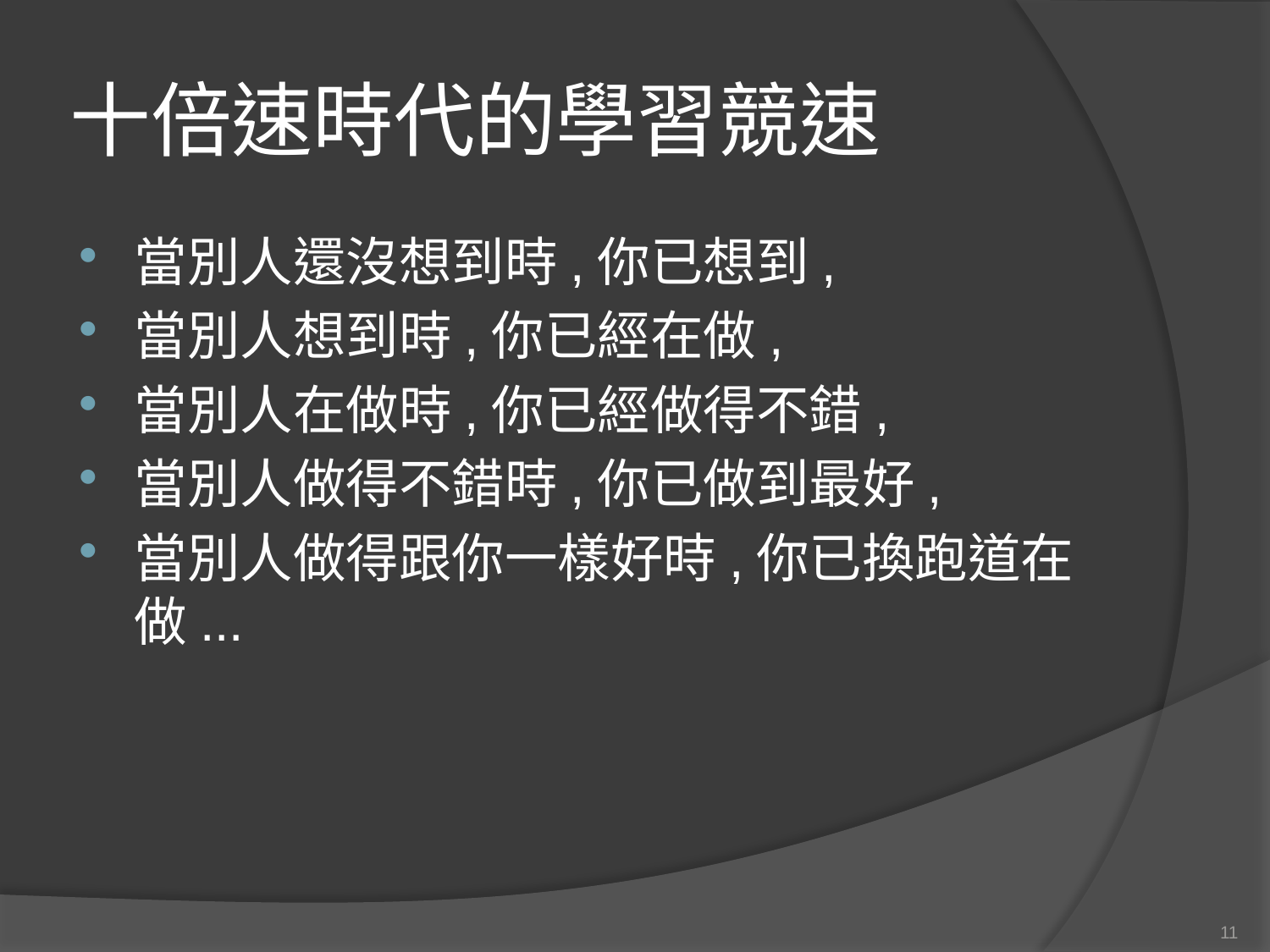

# 十倍速時代的學習競速
當別人還沒想到時,你已想到,
當別人想到時,你已經在做,
當別人在做時,你已經做得不錯,
當別人做得不錯時,你已做到最好,
當別人做得跟你一樣好時,你已換跑道在做...

11